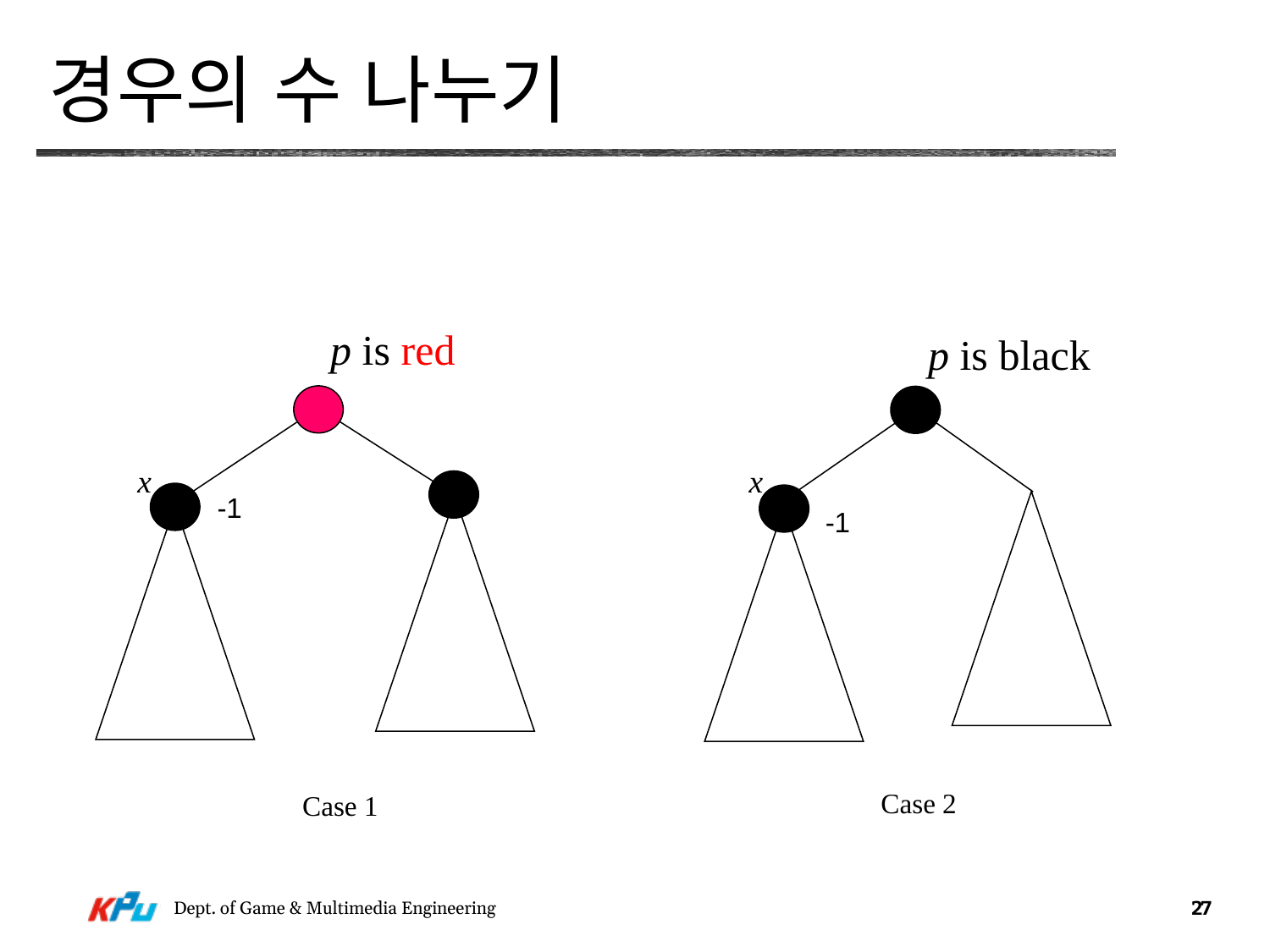

# 경우의 수 나누기

p is red
p is black

x

-1

Case 1

x

-1

Case 2
Dept. of Game & Multimedia Engineering
27